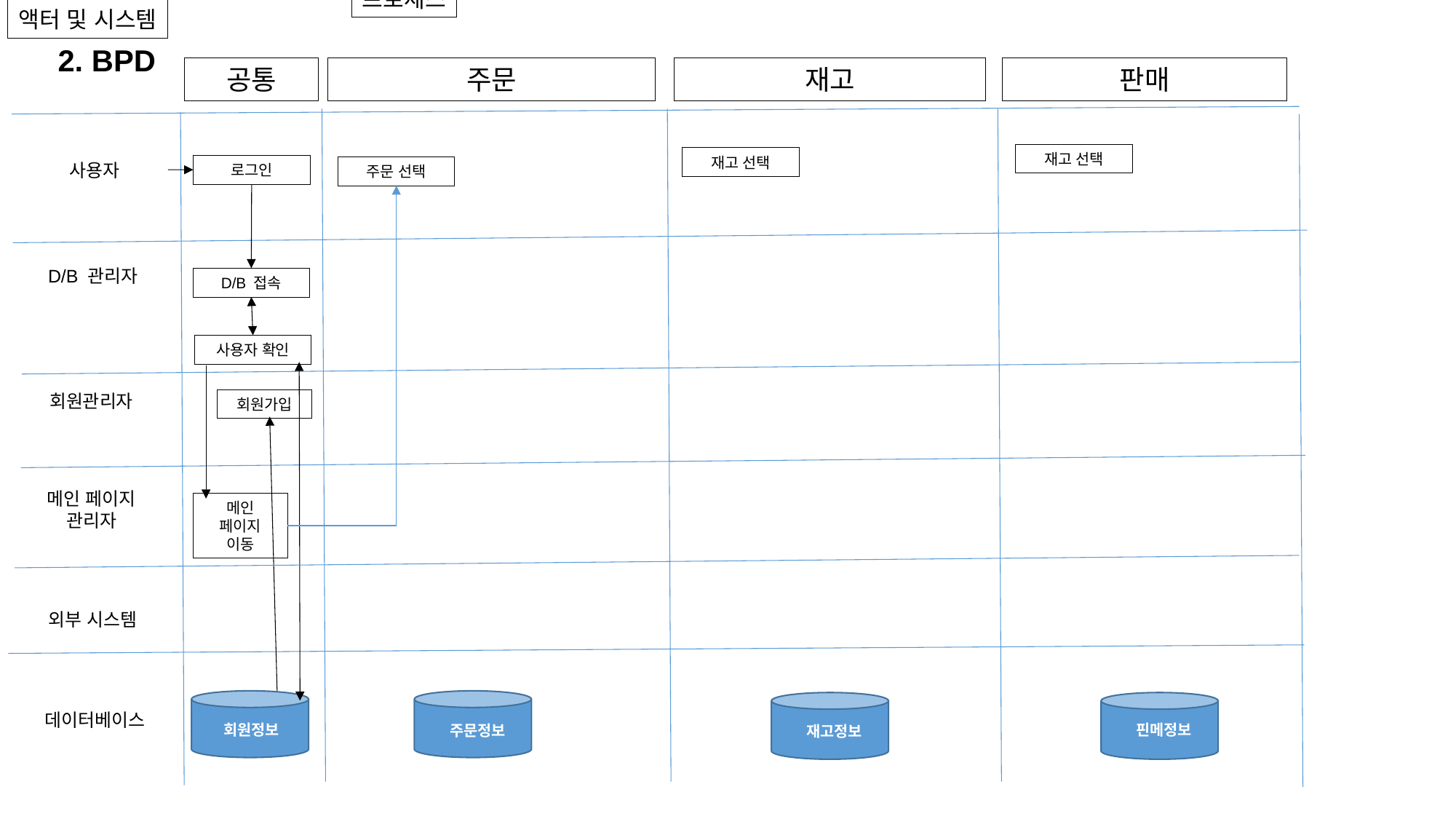

액터 및 시스템
프로세스
2. BPD
공통
주문
재고
판매
재고 선택
재고 선택
사용자
로그인
주문 선택
D/B 관리자
D/B 접속
사용자 확인
회원관리자
회원가입
메인 페이지
관리자
메인 페이지 이동
외부 시스템

데이터베이스
핀메정보
회원정보
주문정보
재고정보